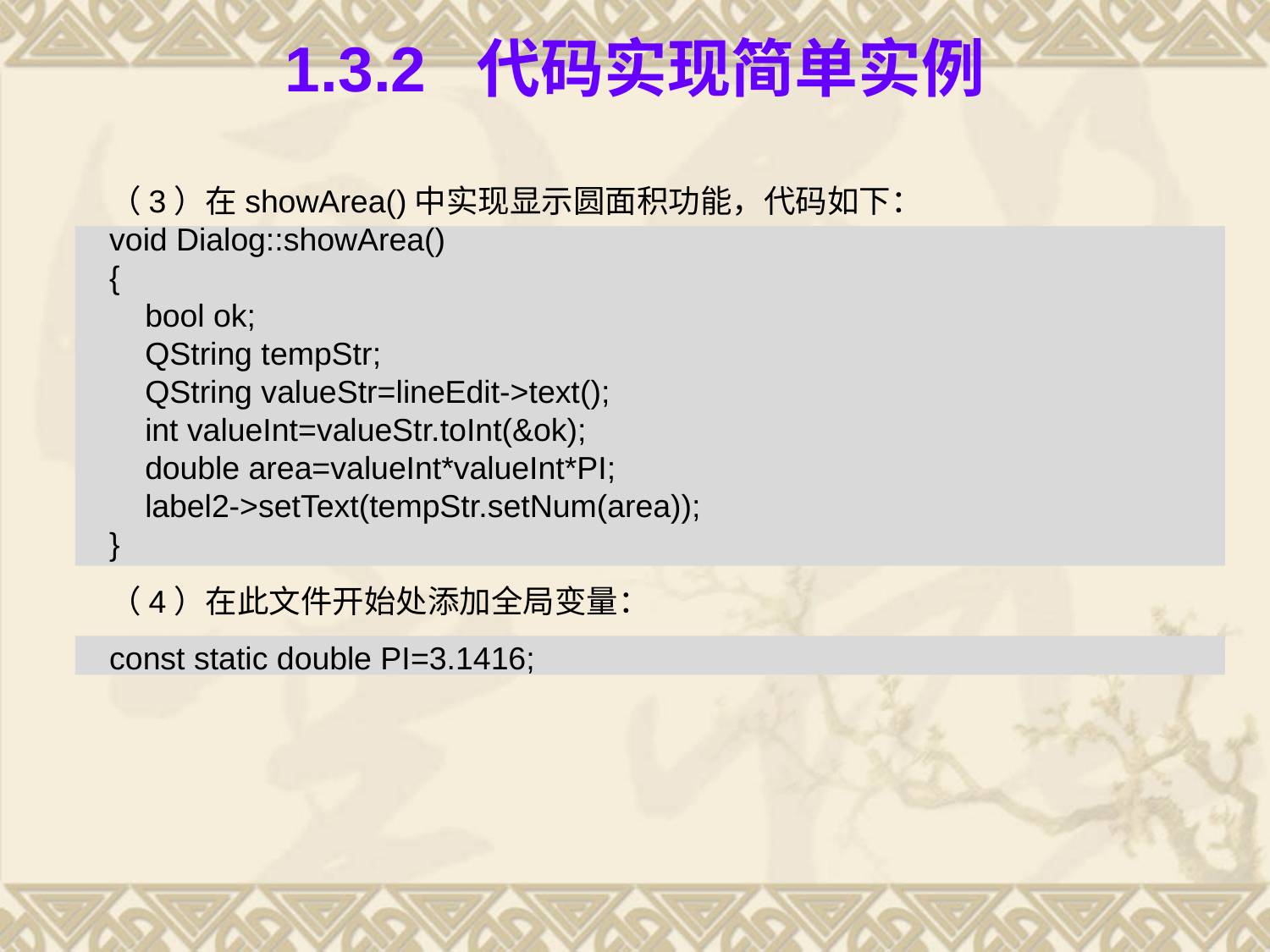

# 1.3.2  代码实现简单实例
（3）在showArea()中实现显示圆面积功能，代码如下：
void Dialog::showArea()
{
    bool ok;
    QString tempStr;
    QString valueStr=lineEdit->text();
    int valueInt=valueStr.toInt(&ok);
    double area=valueInt*valueInt*PI;
    label2->setText(tempStr.setNum(area));
}
（4）在此文件开始处添加全局变量：
const static double PI=3.1416;